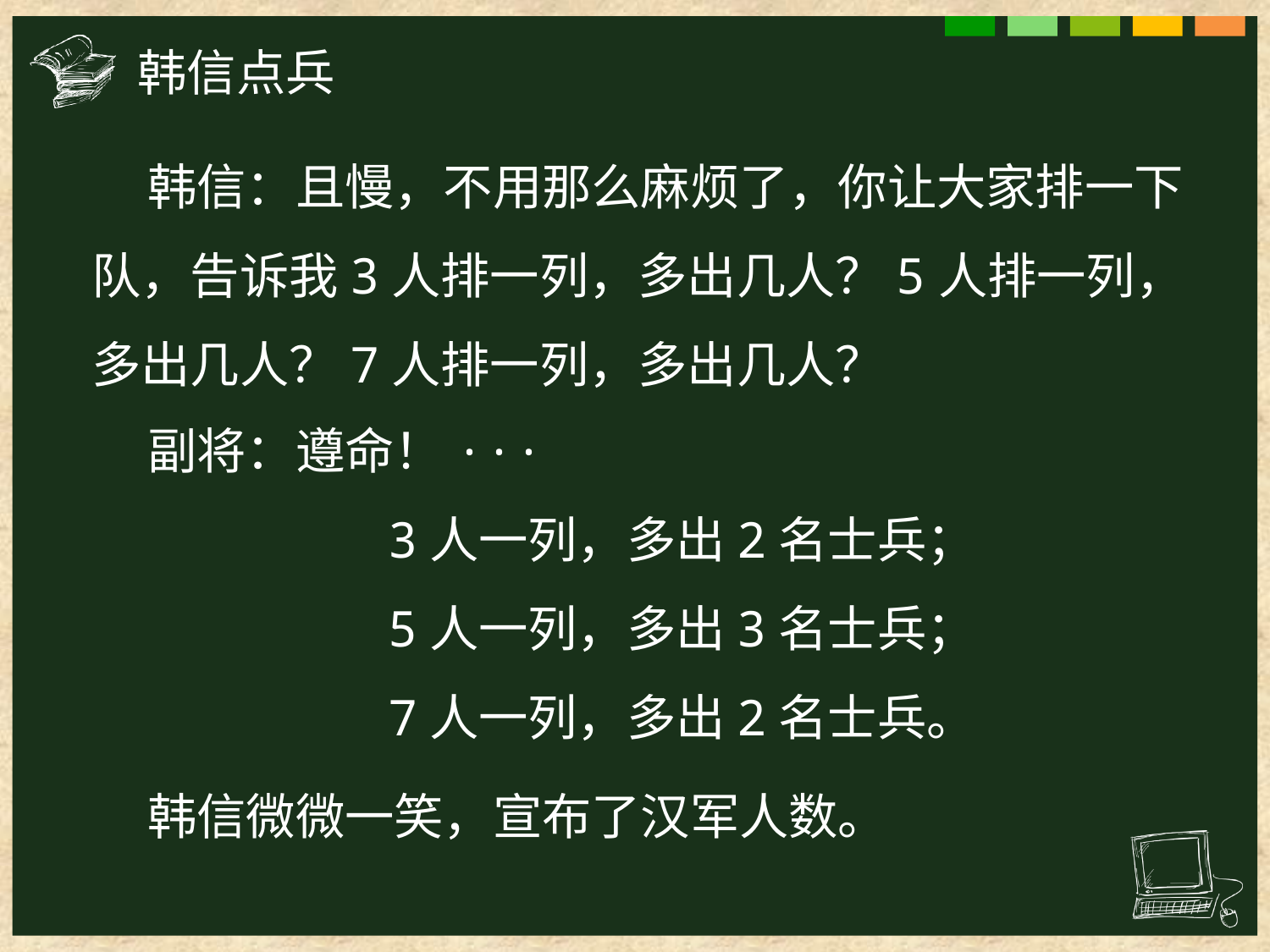

韩信点兵
    韩信：且慢，不用那么麻烦了，你让大家排一下队，告诉我3人排一列，多出几人？5人排一列，多出几人？7人排一列，多出几人？
    副将：遵命！···
          3人一列，多出2名士兵；
          5人一列，多出3名士兵；
          7人一列，多出2名士兵。
    韩信微微一笑，宣布了汉军人数。